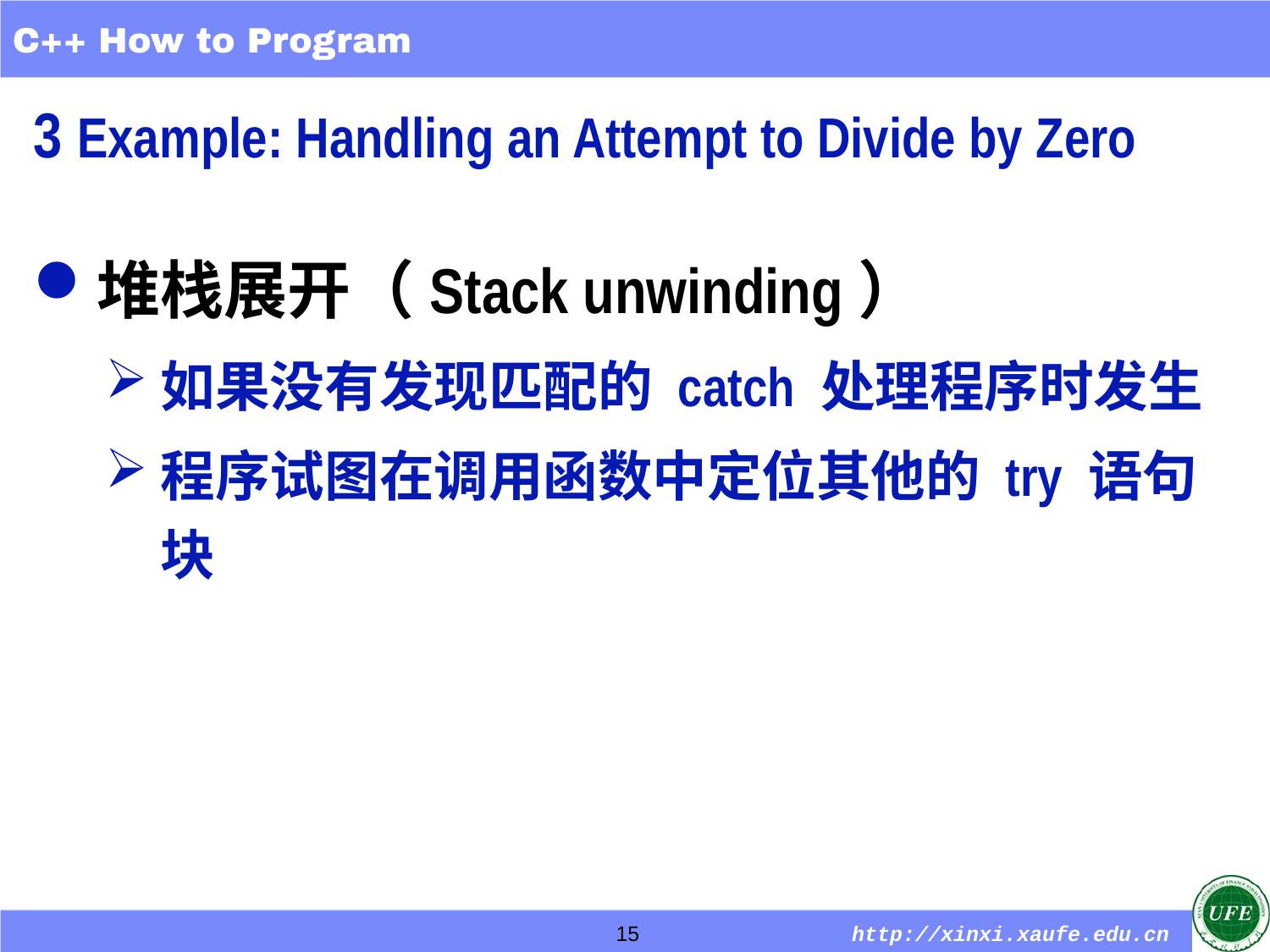

3 Example: Handling an Attempt to Divide by Zero
堆栈展开（Stack unwinding）
如果没有发现匹配的 catch 处理程序时发生
程序试图在调用函数中定位其他的 try 语句块
15